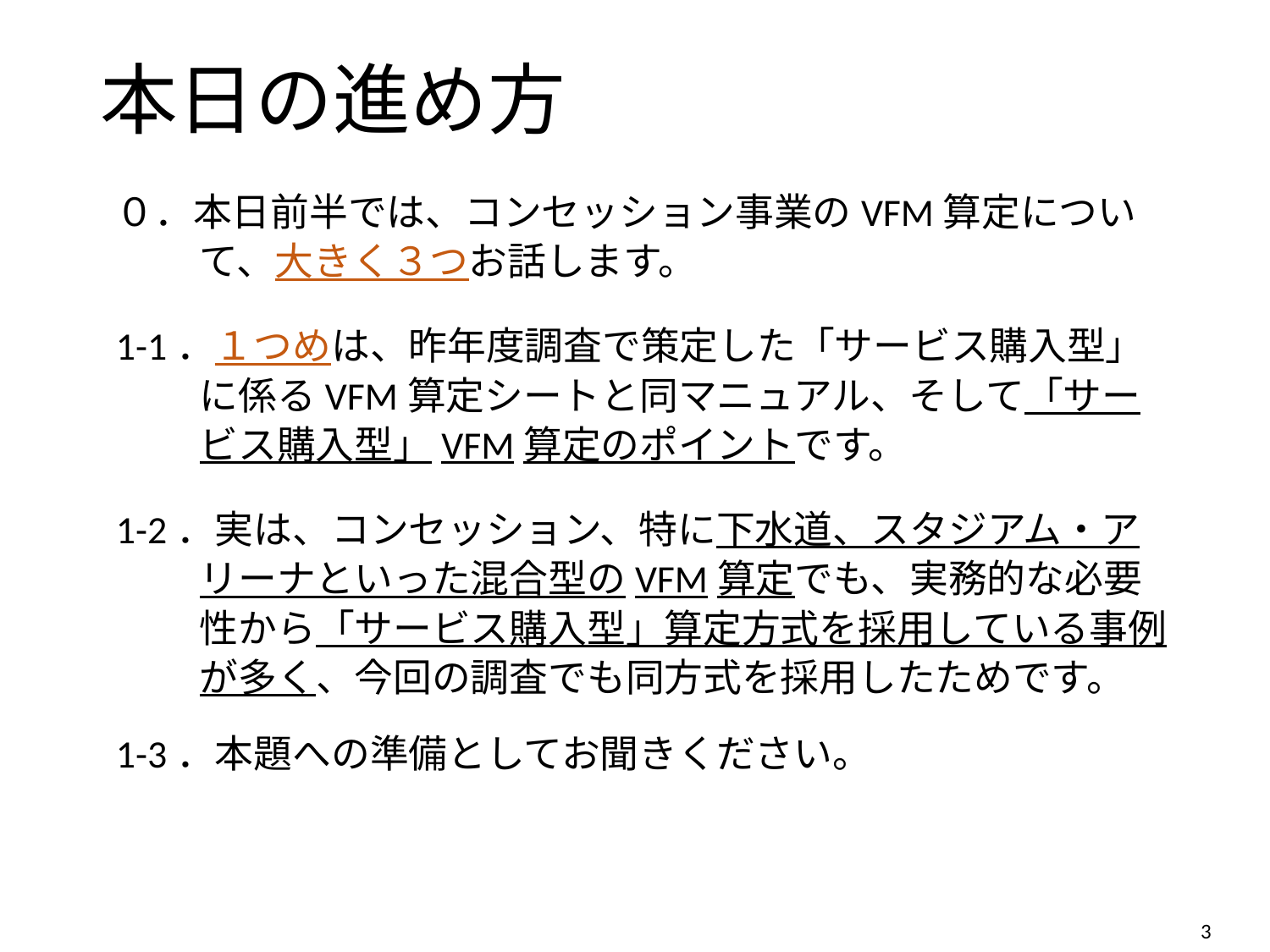

# 本日の進め方
０．本日前半では、コンセッション事業のVFM算定について、大きく３つお話します。

1-1．１つめは、昨年度調査で策定した「サービス購入型」に係るVFM算定シートと同マニュアル、そして「サービス購入型」VFM算定のポイントです。

1-2．実は、コンセッション、特に下水道、スタジアム・アリーナといった混合型のVFM算定でも、実務的な必要性から「サービス購入型」算定方式を採用している事例が多く、今回の調査でも同方式を採用したためです。

1-3．本題への準備としてお聞きください。

3